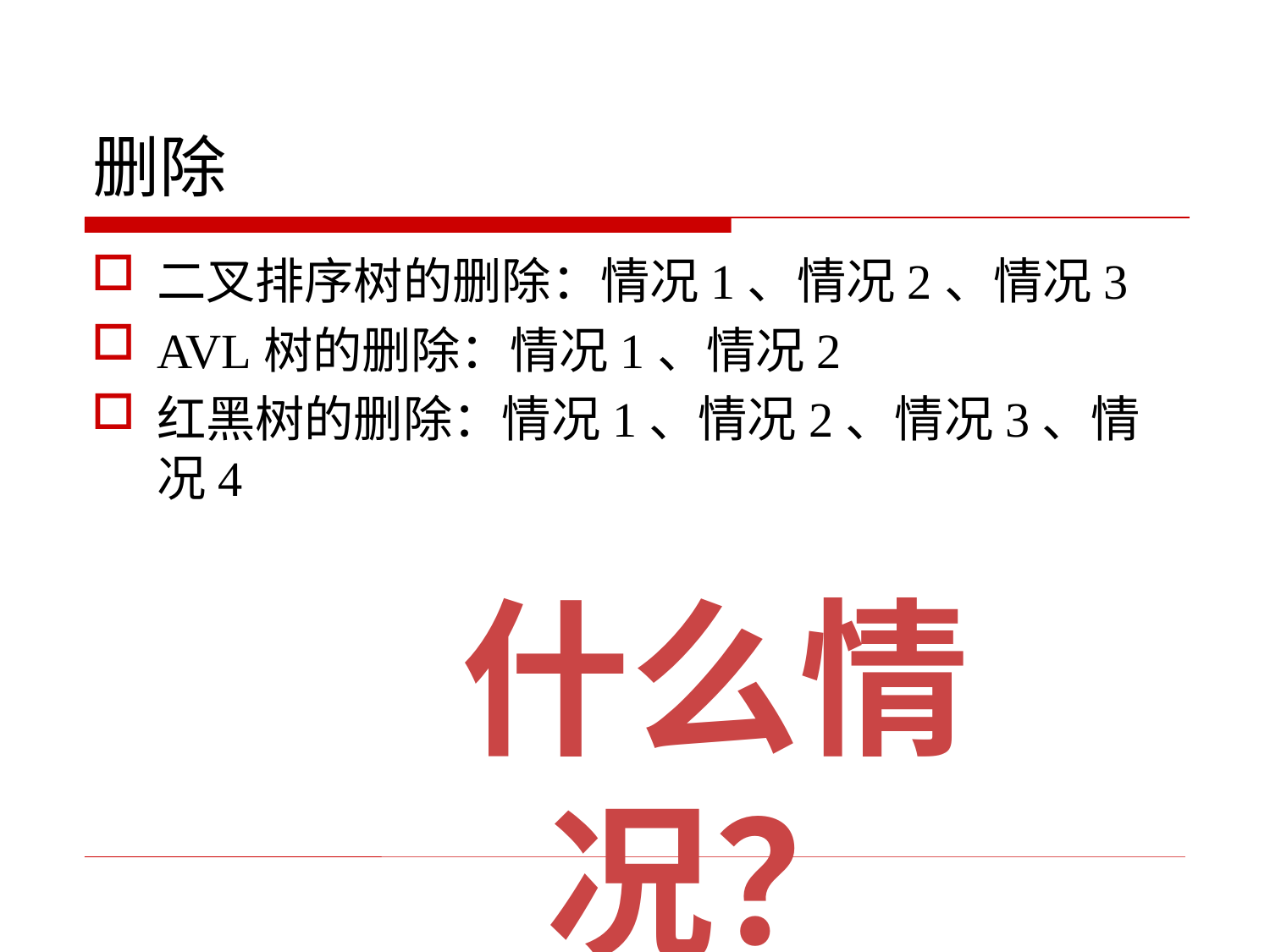

# 删除
二叉排序树的删除：情况1、情况2、情况3
AVL树的删除：情况1、情况2
红黑树的删除：情况1、情况2、情况3、情况4

什么情况？